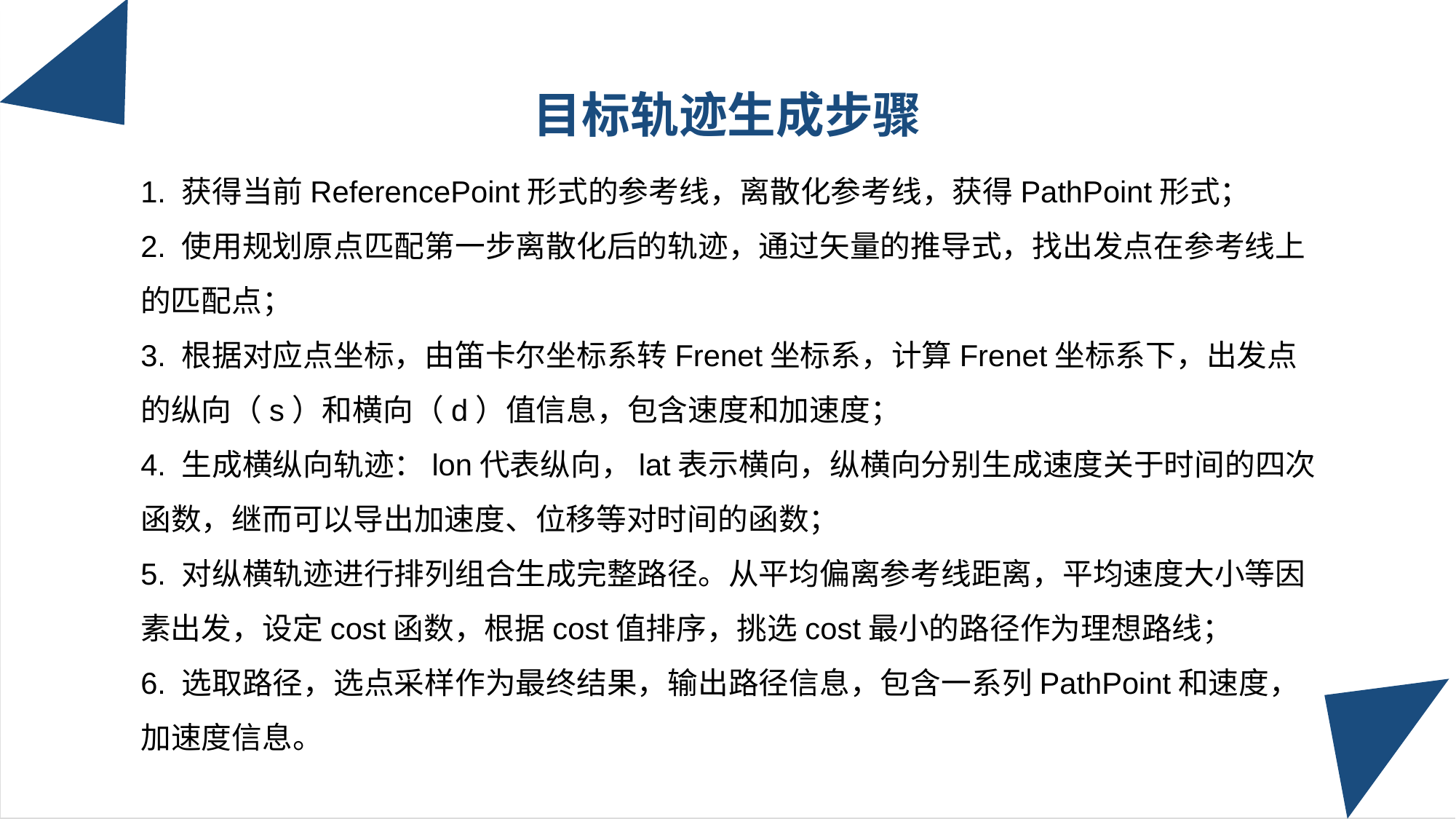

目标轨迹生成步骤
1. 获得当前ReferencePoint形式的参考线，离散化参考线，获得PathPoint形式；
2. 使用规划原点匹配第一步离散化后的轨迹，通过矢量的推导式，找出发点在参考线上的匹配点；
3. 根据对应点坐标，由笛卡尔坐标系转Frenet坐标系，计算Frenet坐标系下，出发点的纵向（s）和横向（d）值信息，包含速度和加速度；
4. 生成横纵向轨迹：lon代表纵向，lat表示横向，纵横向分别生成速度关于时间的四次函数，继而可以导出加速度、位移等对时间的函数；
5. 对纵横轨迹进行排列组合生成完整路径。从平均偏离参考线距离，平均速度大小等因素出发，设定cost函数，根据cost值排序，挑选cost最小的路径作为理想路线；
6. 选取路径，选点采样作为最终结果，输出路径信息，包含一系列PathPoint和速度，加速度信息。